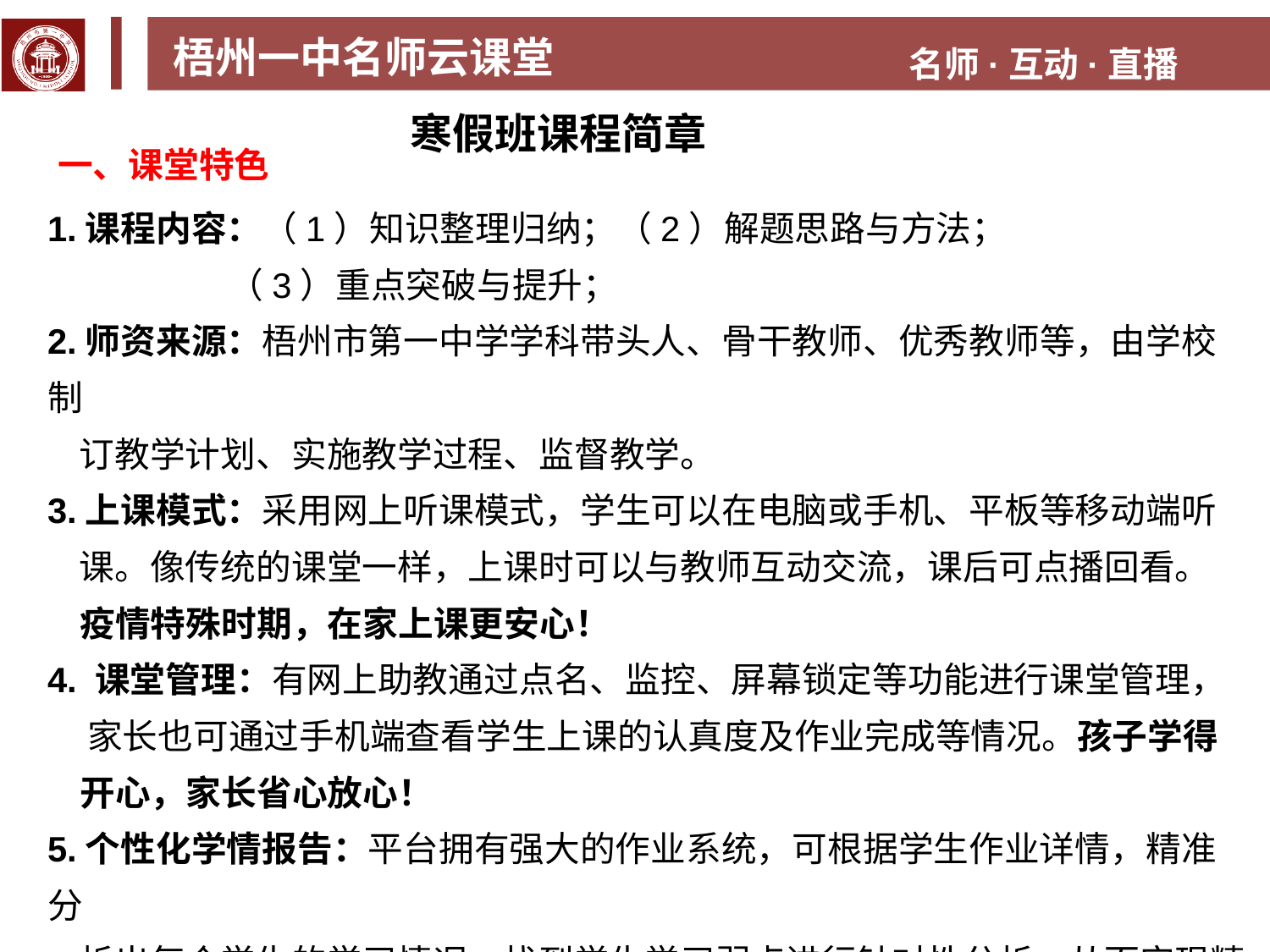

寒假班课程简章
一、课堂特色
1.课程内容：（1）知识整理归纳；（2）解题思路与方法；
                      （3）重点突破与提升；
2.师资来源：梧州市第一中学学科带头人、骨干教师、优秀教师等，由学校制
   订教学计划、实施教学过程、监督教学。
3.上课模式：采用网上听课模式，学生可以在电脑或手机、平板等移动端听
   课。像传统的课堂一样，上课时可以与教师互动交流，课后可点播回看。
   疫情特殊时期，在家上课更安心！
4. 课堂管理：有网上助教通过点名、监控、屏幕锁定等功能进行课堂管理，
    家长也可通过手机端查看学生上课的认真度及作业完成等情况。孩子学得
   开心，家长省心放心！
5.个性化学情报告：平台拥有强大的作业系统，可根据学生作业详情，精准分
   析出每个学生的学习情况，找到学生学习弱点进行针对性分析，从而实现精
   准教学。